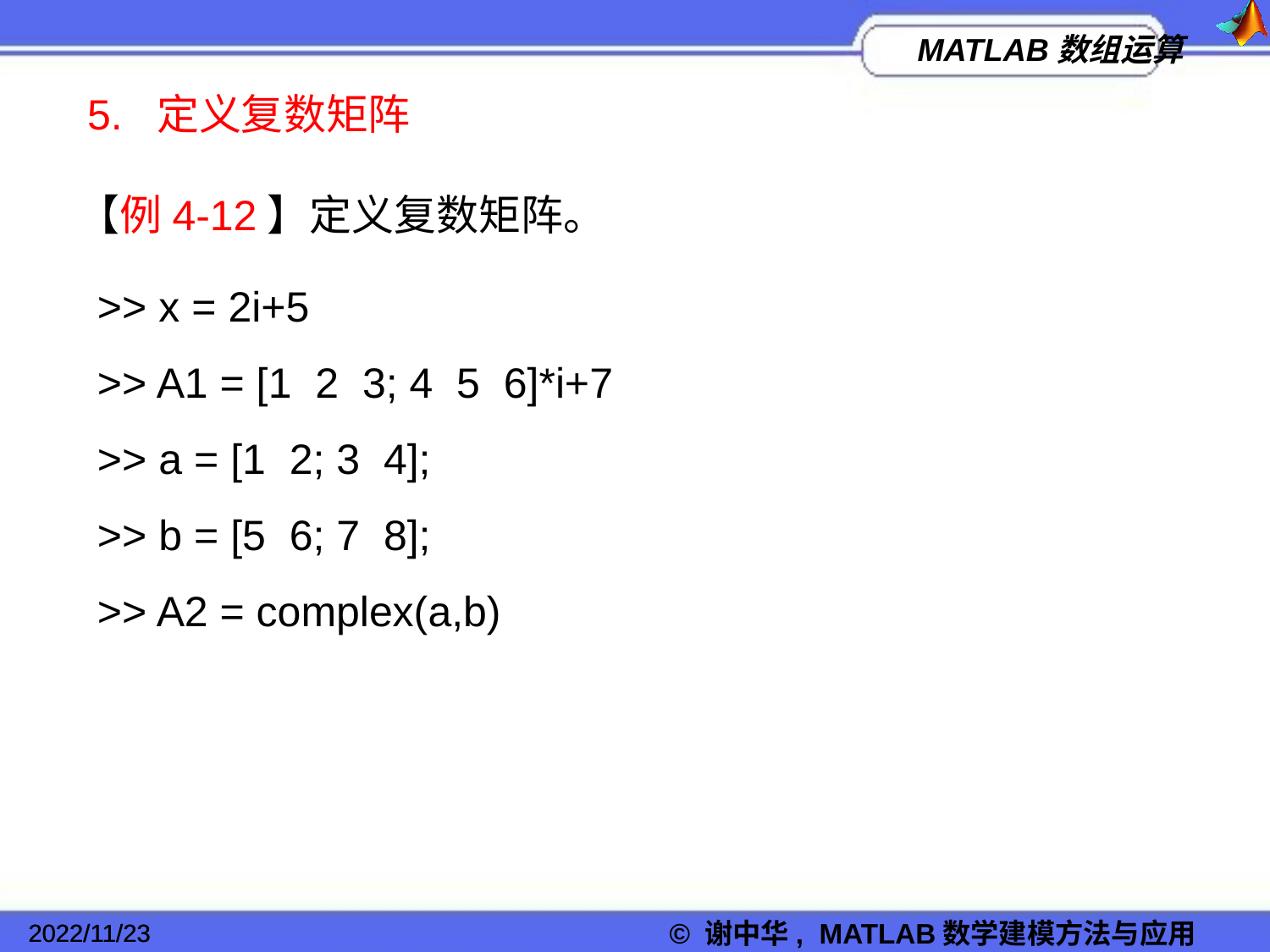

5.  定义复数矩阵
【例4-12】定义复数矩阵。
>> x = 2i+5
>> A1 = [1  2  3; 4  5  6]*i+7
>> a = [1  2; 3  4];
>> b = [5  6; 7  8];
>> A2 = complex(a,b)
2022/11/23
© 谢中华,  MATLAB数学建模方法与应用